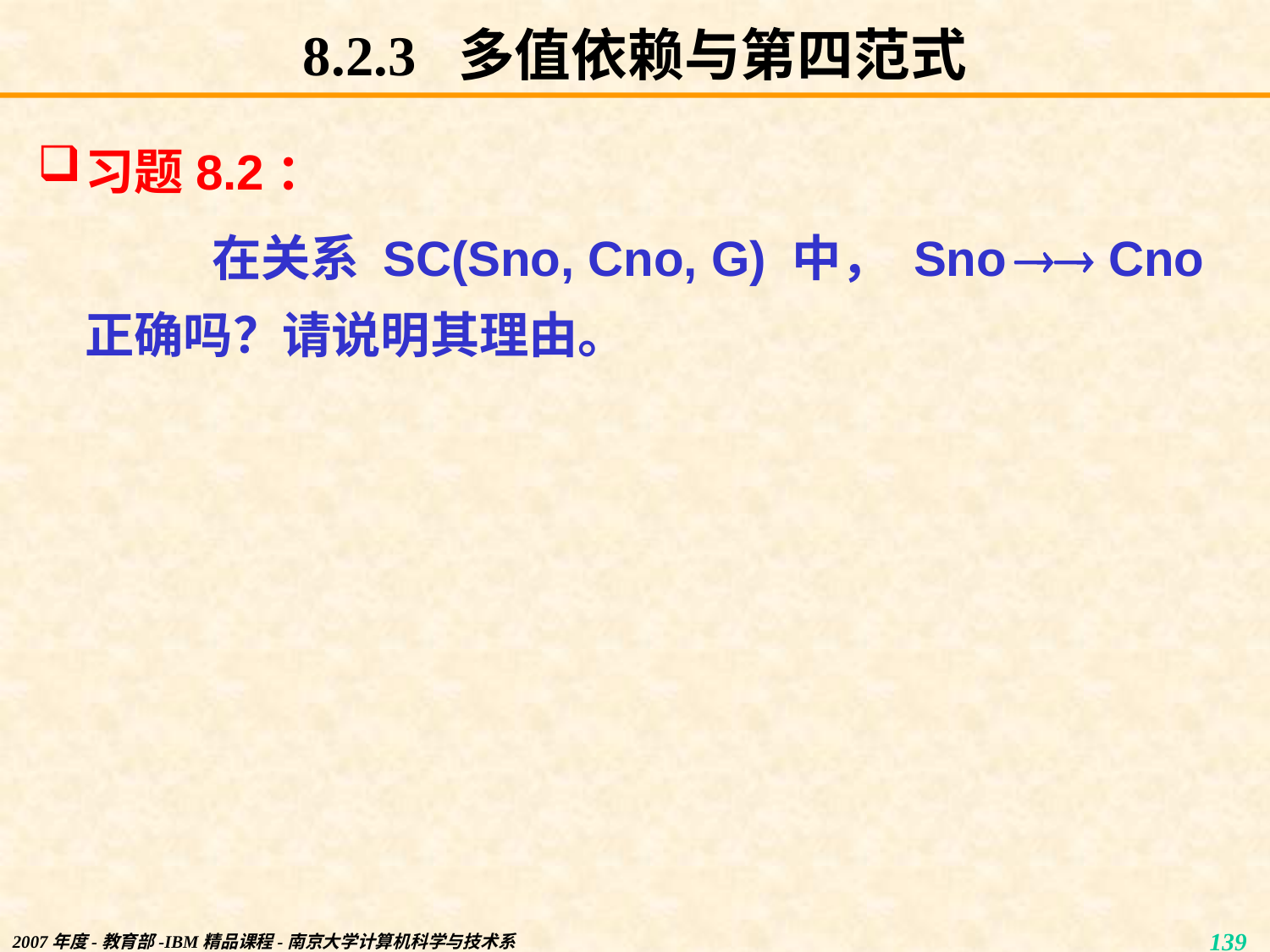

# 8.2.3  多值依赖与第四范式
习题8.2：
		在关系 SC(Sno, Cno, G) 中， Sno →→ Cno 正确吗？请说明其理由。
139
2007年度-教育部-IBM精品课程-南京大学计算机科学与技术系